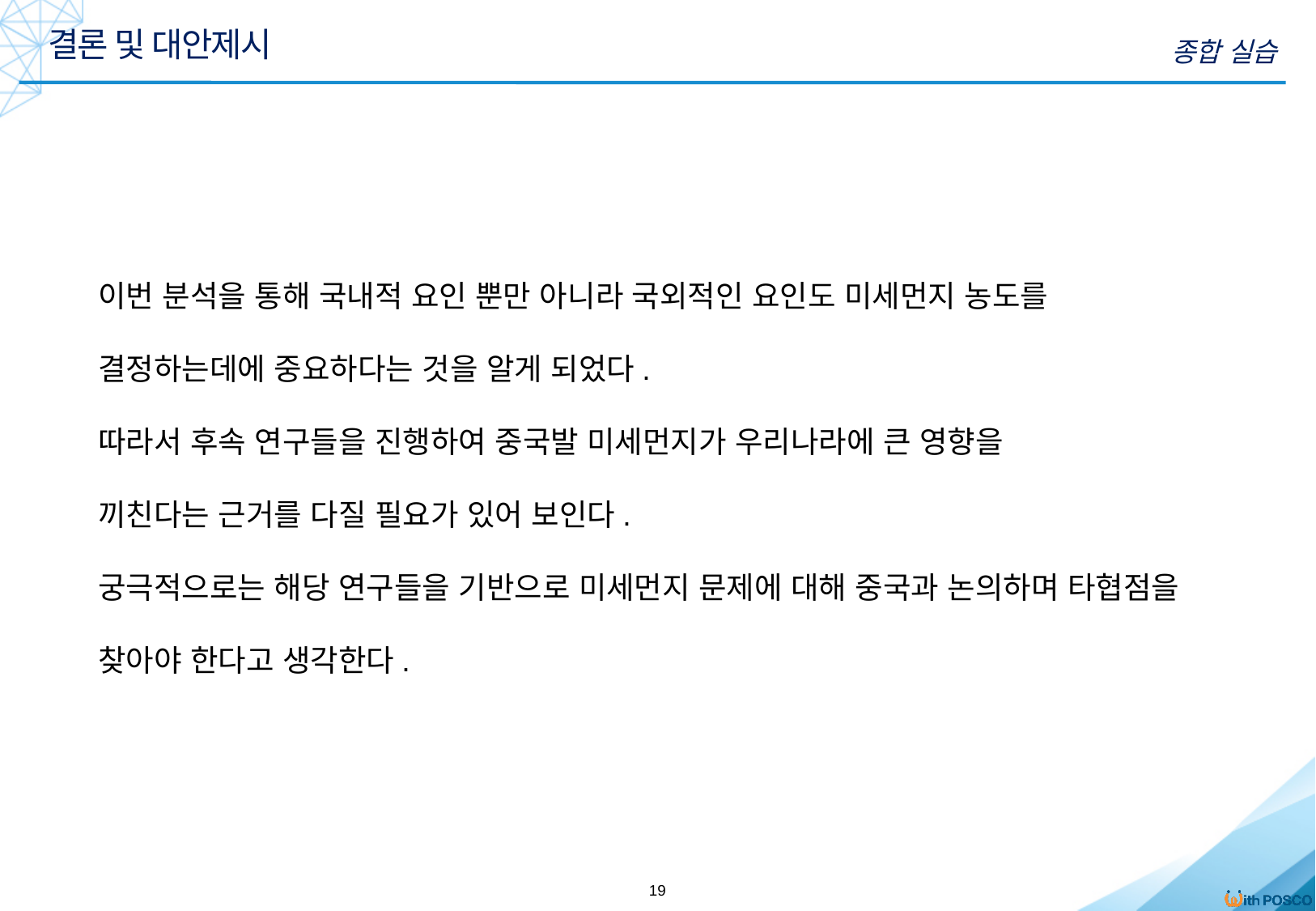

결론 및 대안제시
종합 실습
이번 분석을 통해 국내적 요인 뿐만 아니라 국외적인 요인도 미세먼지 농도를 결정하는데에 중요하다는 것을 알게 되었다.
따라서 후속 연구들을 진행하여 중국발 미세먼지가 우리나라에 큰 영향을
끼친다는 근거를 다질 필요가 있어 보인다.
궁극적으로는 해당 연구들을 기반으로 미세먼지 문제에 대해 중국과 논의하며 타협점을 찾아야 한다고 생각한다.